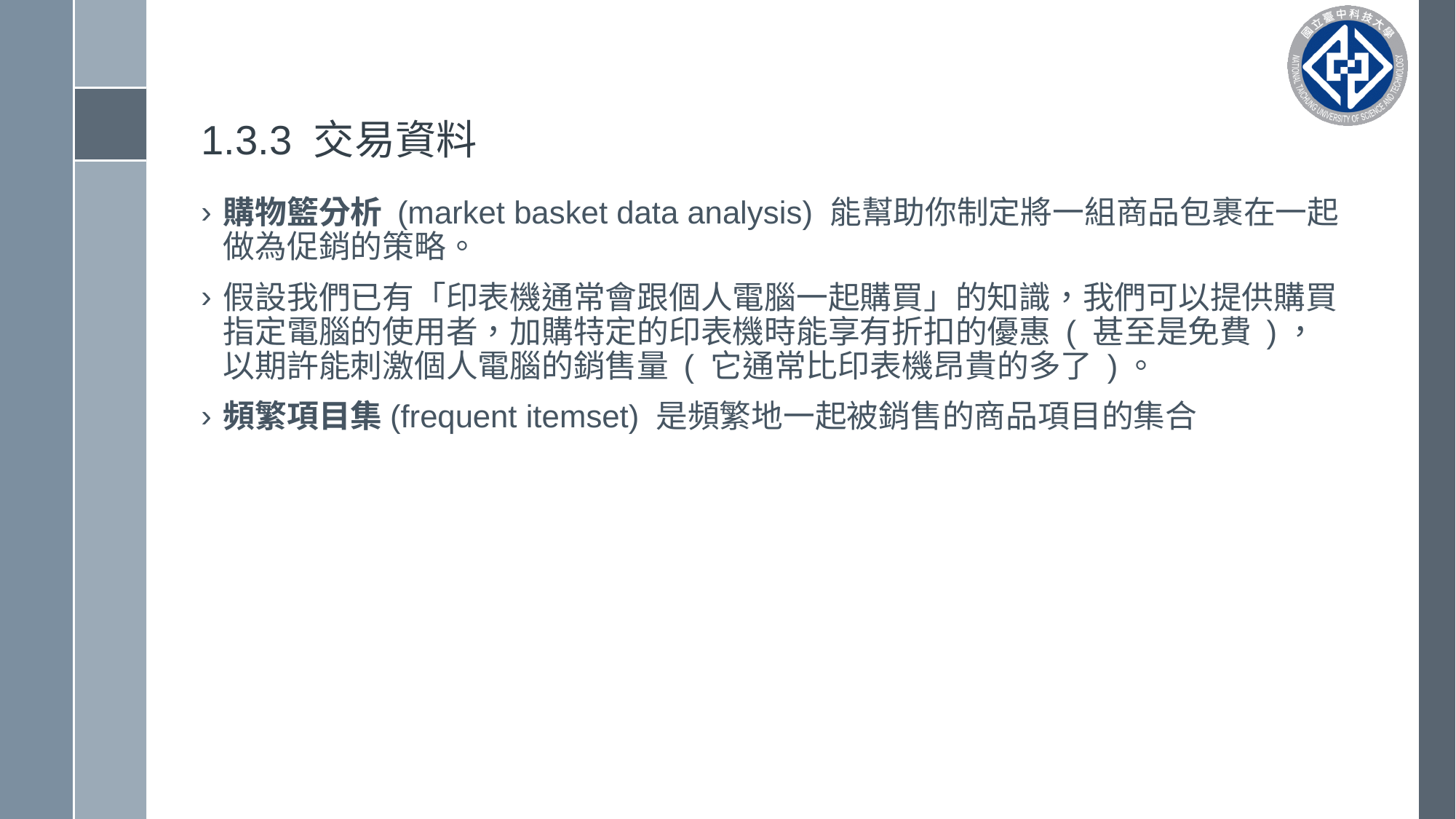

# 1.3.3 交易資料
購物籃分析 (market basket data analysis) 能幫助你制定將一組商品包裹在一起做為促銷的策略。
假設我們已有「印表機通常會跟個人電腦一起購買」的知識，我們可以提供購買指定電腦的使用者，加購特定的印表機時能享有折扣的優惠 ( 甚至是免費 )，以期許能刺激個人電腦的銷售量 ( 它通常比印表機昂貴的多了 )。
頻繁項目集(frequent itemset) 是頻繁地一起被銷售的商品項目的集合